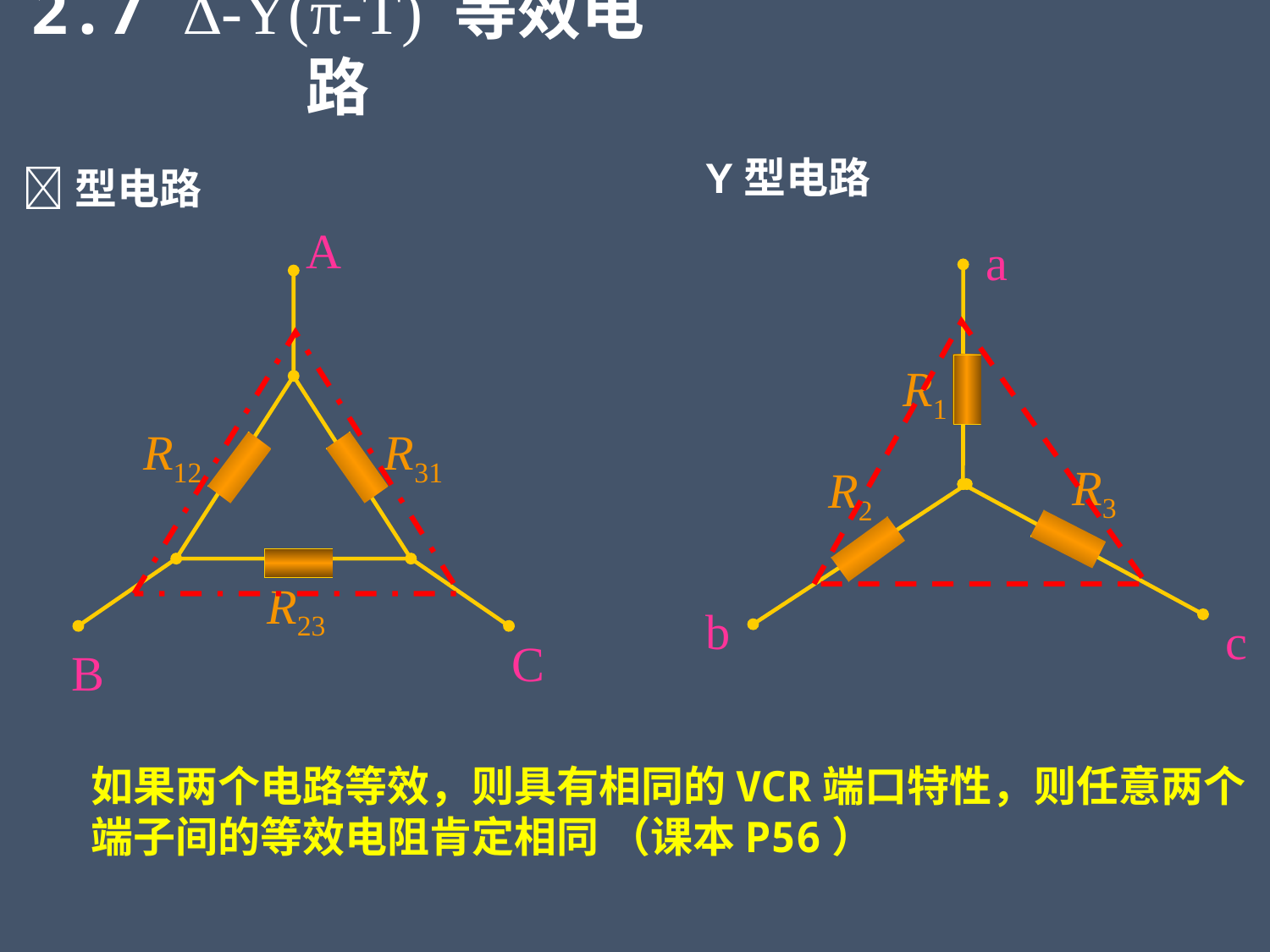

2.7 Δ-Y(π-T) 等效电路
Y型电路
Δ型电路
A

R12
R31

R23
C
B
a

R1

R3
R2

b
c

如果两个电路等效，则具有相同的VCR端口特性，则任意两个端子间的等效电阻肯定相同 （课本P56）